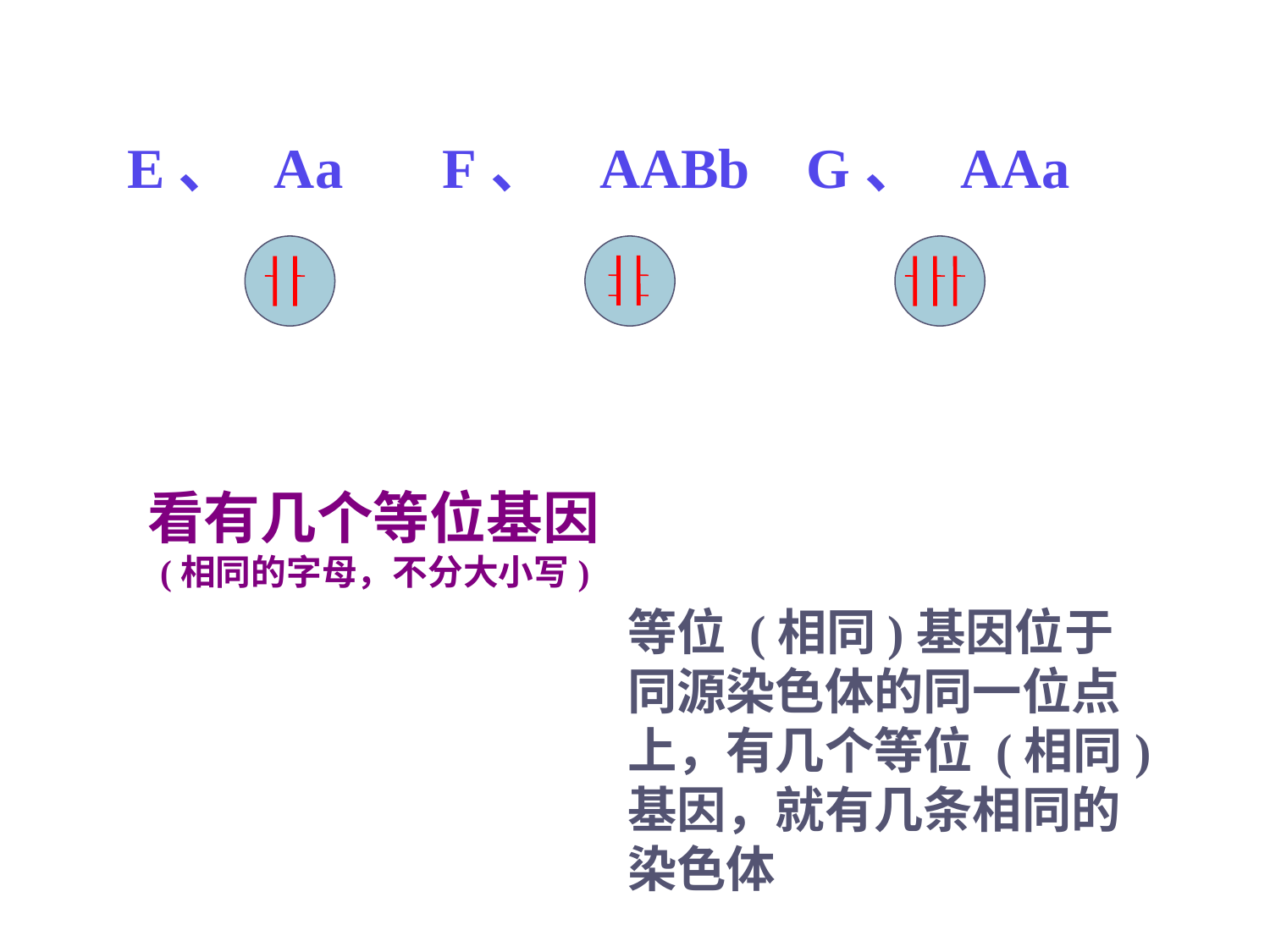

E、  Aa       F、   AABb    G、  AAa

看有几个等位基因(相同的字母，不分大小写)
等位 (相同)基因位于同源染色体的同一位点上，有几个等位 (相同)基因，就有几条相同的染色体